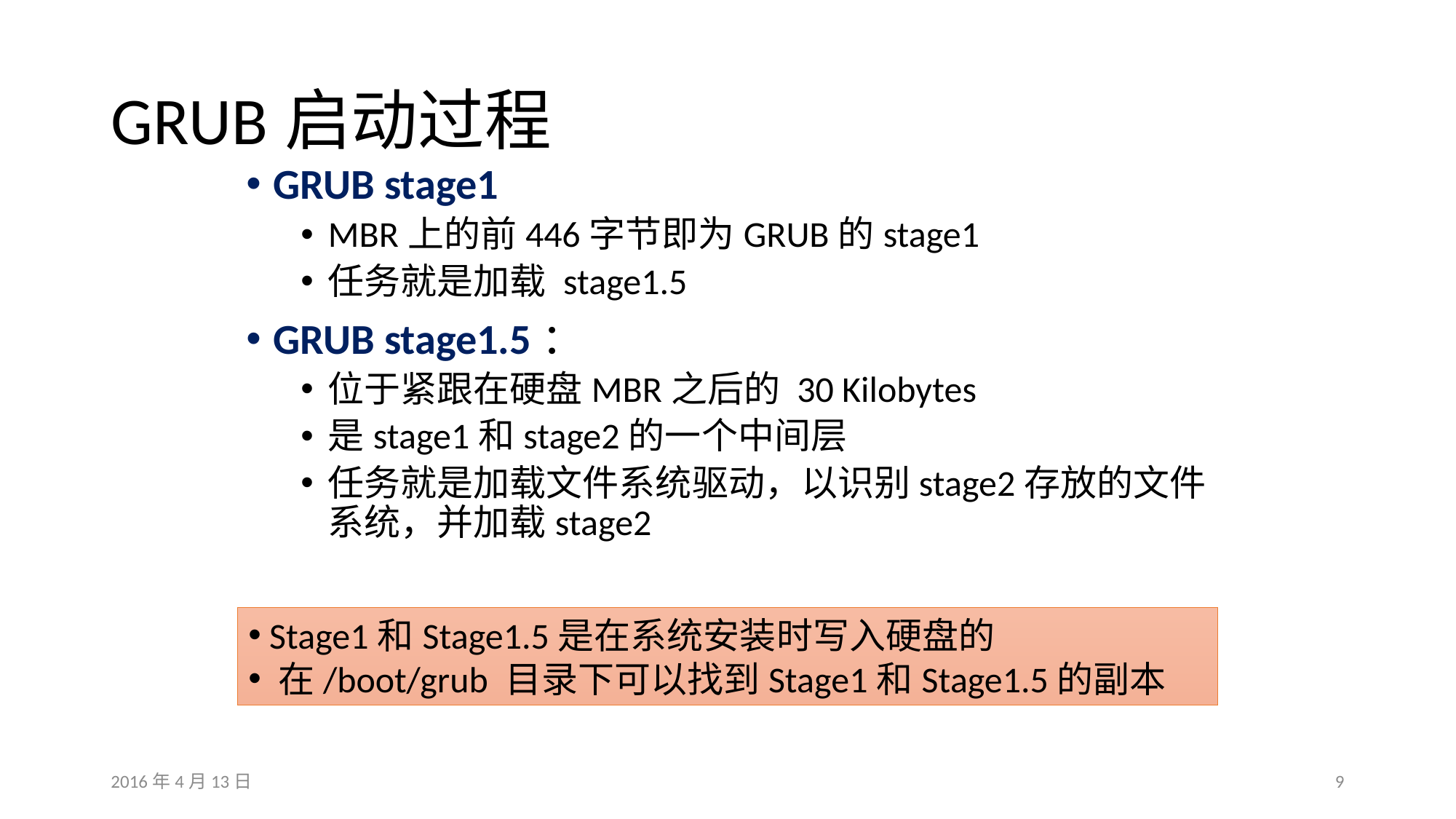

# GRUB启动过程
GRUB stage1
MBR上的前446字节即为GRUB的stage1
任务就是加载 stage1.5
GRUB stage1.5：
位于紧跟在硬盘MBR之后的 30 Kilobytes
是stage1和stage2的一个中间层
任务就是加载文件系统驱动，以识别stage2存放的文件系统，并加载stage2
 Stage1和Stage1.5是在系统安装时写入硬盘的
 在/boot/grub 目录下可以找到Stage1和Stage1.5的副本
2016年4月13日
9